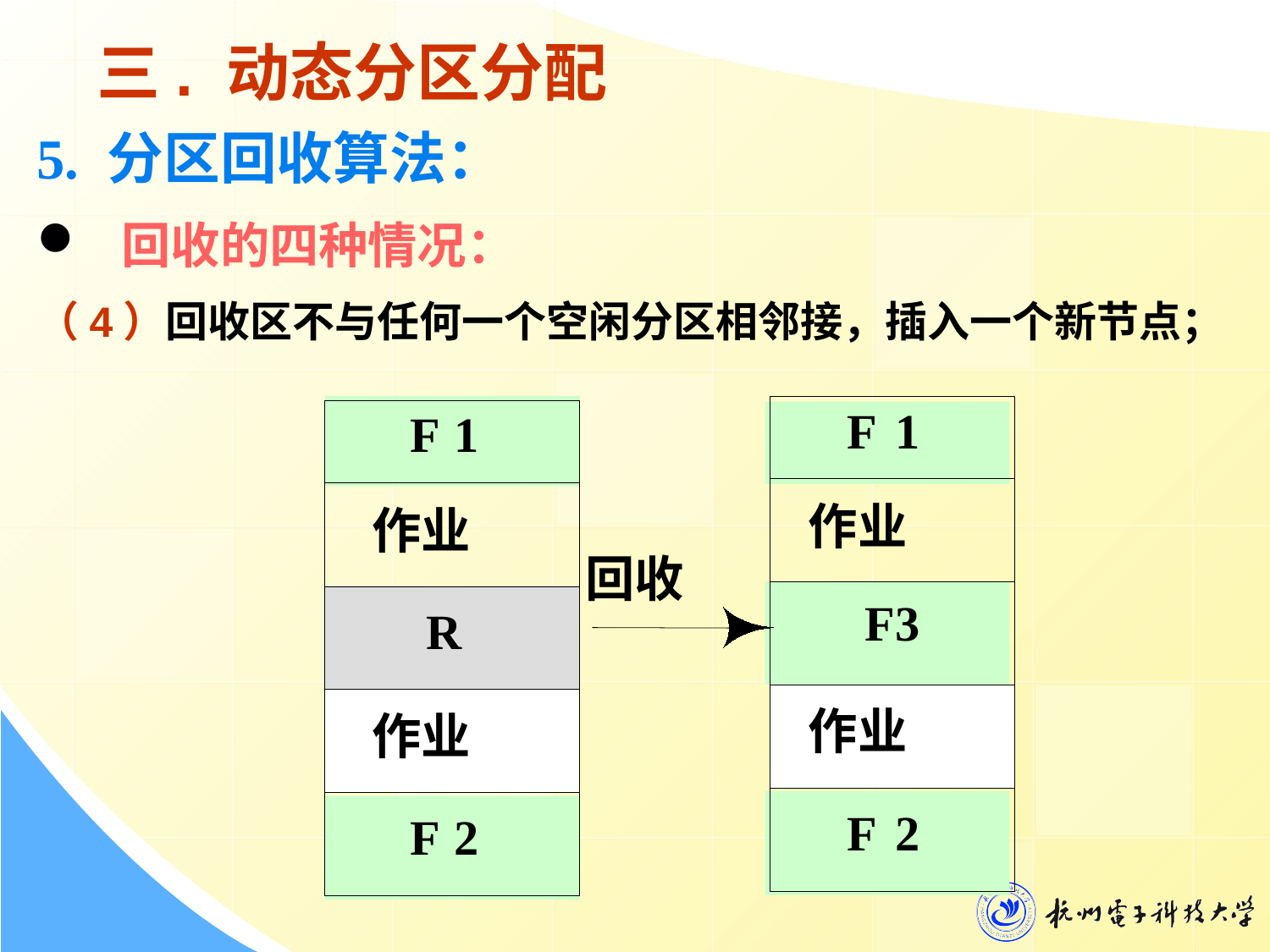

三. 动态分区分配
5. 分区回收算法：
回收的四种情况：
（4）回收区不与任何一个空闲分区相邻接，插入一个新节点；

F
1

作业

R

作业

F
2

F
1

作业

F3

作业

F
2
回收